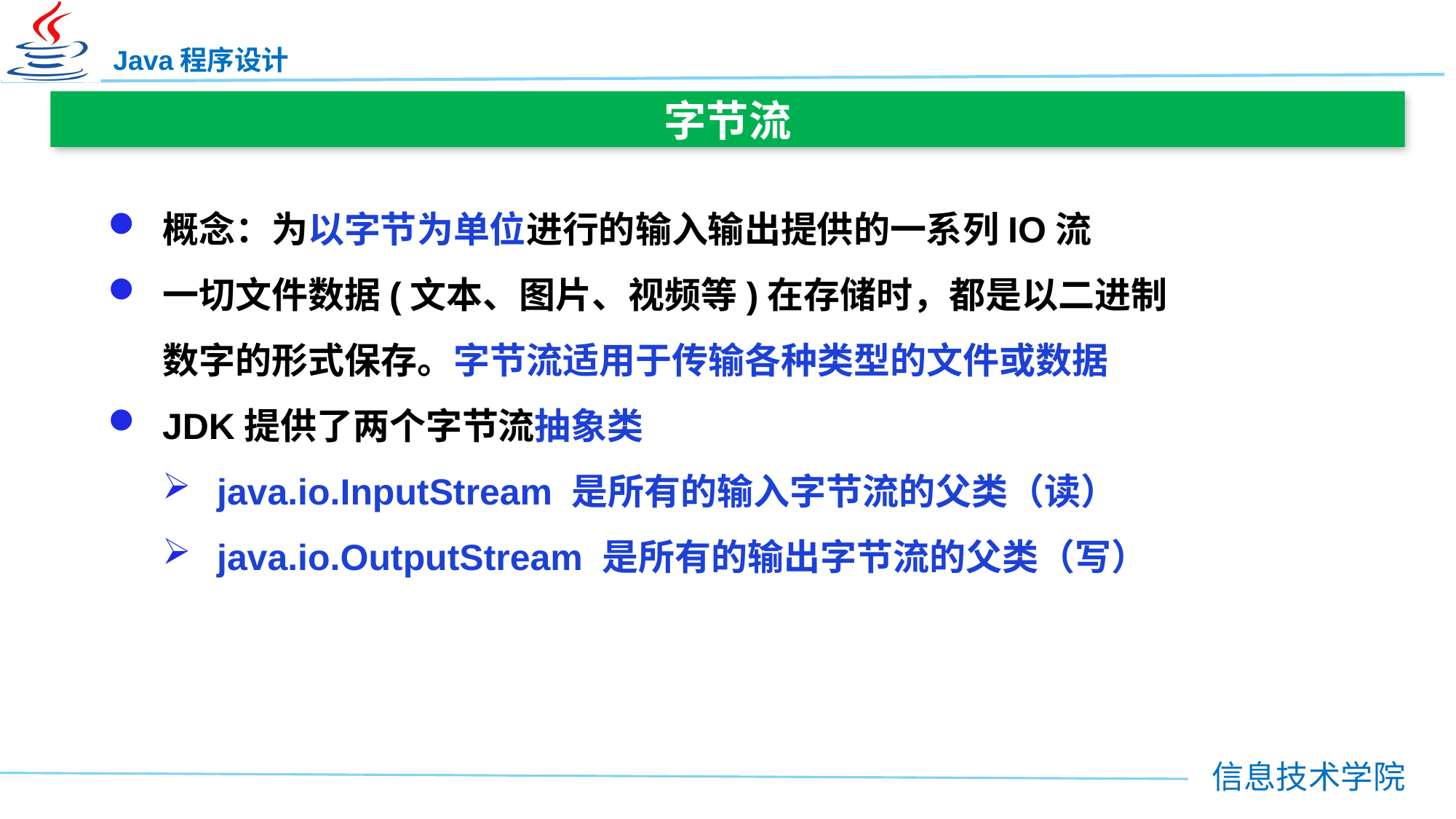

字节流
概念：为以字节为单位进行的输入输出提供的一系列IO流
一切文件数据(文本、图片、视频等)在存储时，都是以二进制数字的形式保存。字节流适用于传输各种类型的文件或数据
JDK提供了两个字节流抽象类
java.io.InputStream 是所有的输入字节流的父类（读）
java.io.OutputStream 是所有的输出字节流的父类（写）